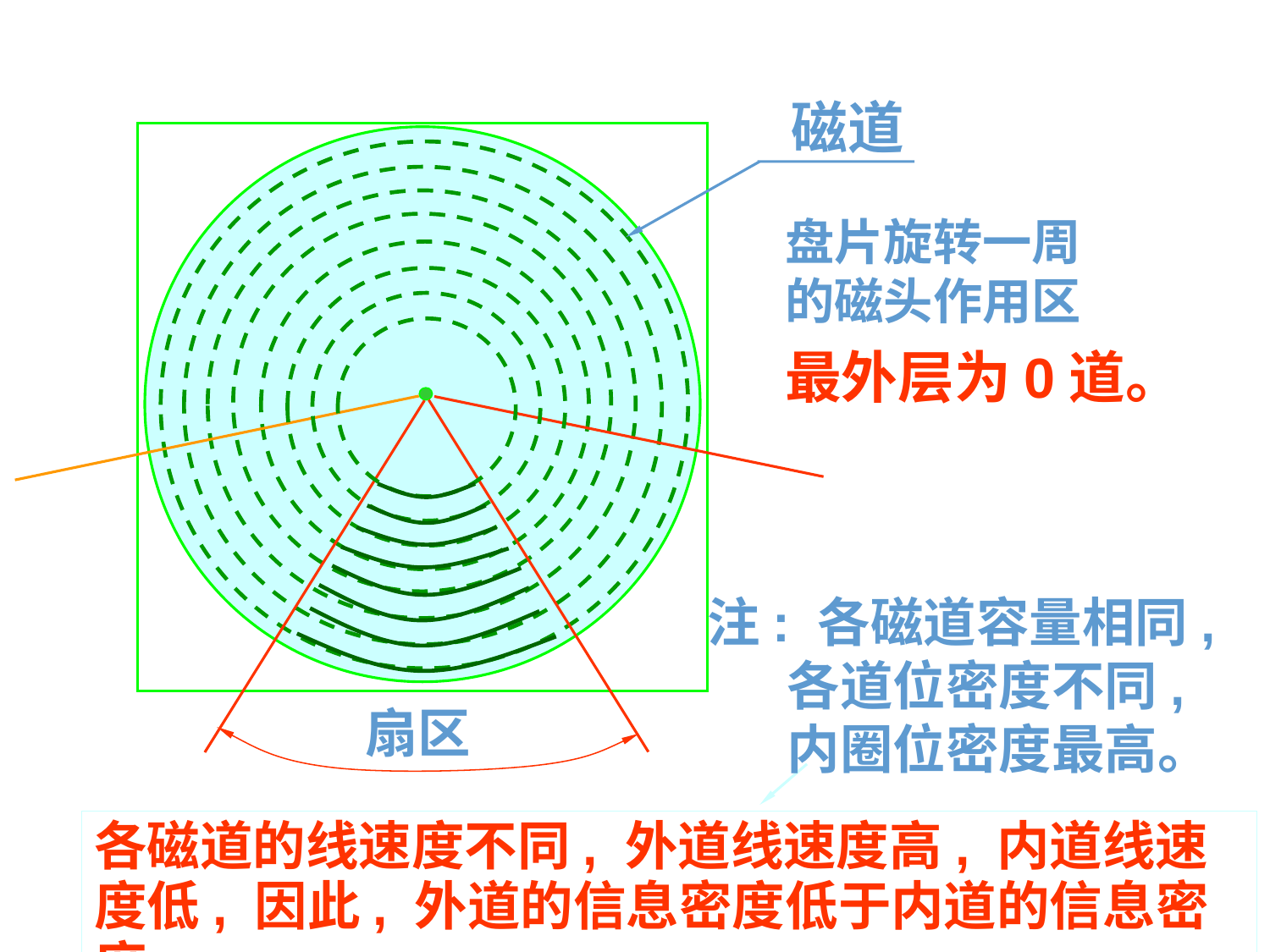

磁道

盘片旋转一周的磁头作用区

最外层为0道。

注: 各磁道容量相同, 各道位密度不同, 内圈位密度最高。
扇区

各磁道的线速度不同, 外道线速度高, 内道线速度低, 因此, 外道的信息密度低于内道的信息密度。